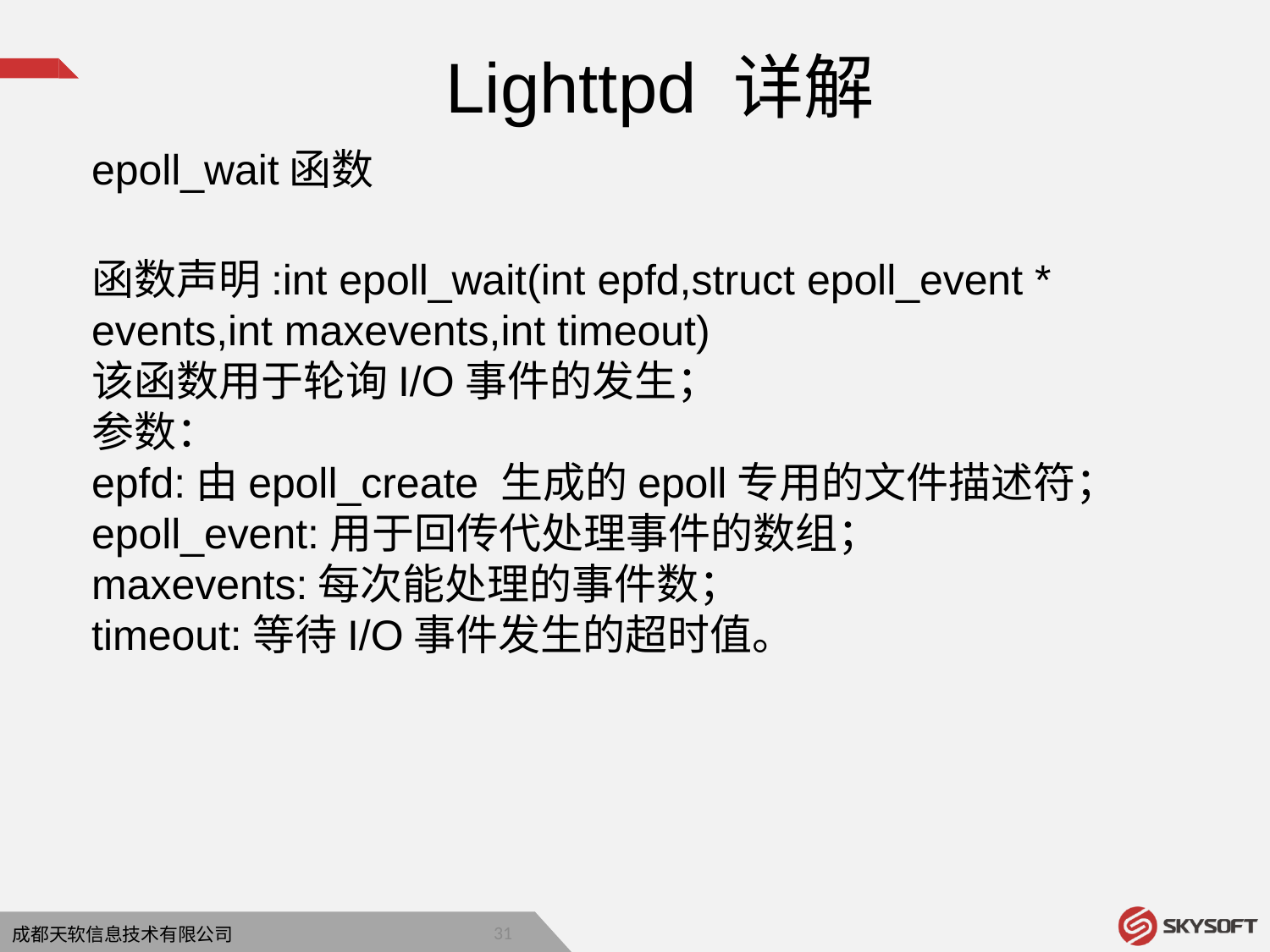

Lighttpd 详解

epoll_wait函数
函数声明:int epoll_wait(int epfd,struct epoll_event * events,int maxevents,int timeout) 
该函数用于轮询I/O事件的发生； 
参数： 
epfd:由epoll_create 生成的epoll专用的文件描述符； 
epoll_event:用于回传代处理事件的数组； 
maxevents:每次能处理的事件数； 
timeout:等待I/O事件发生的超时值。
31